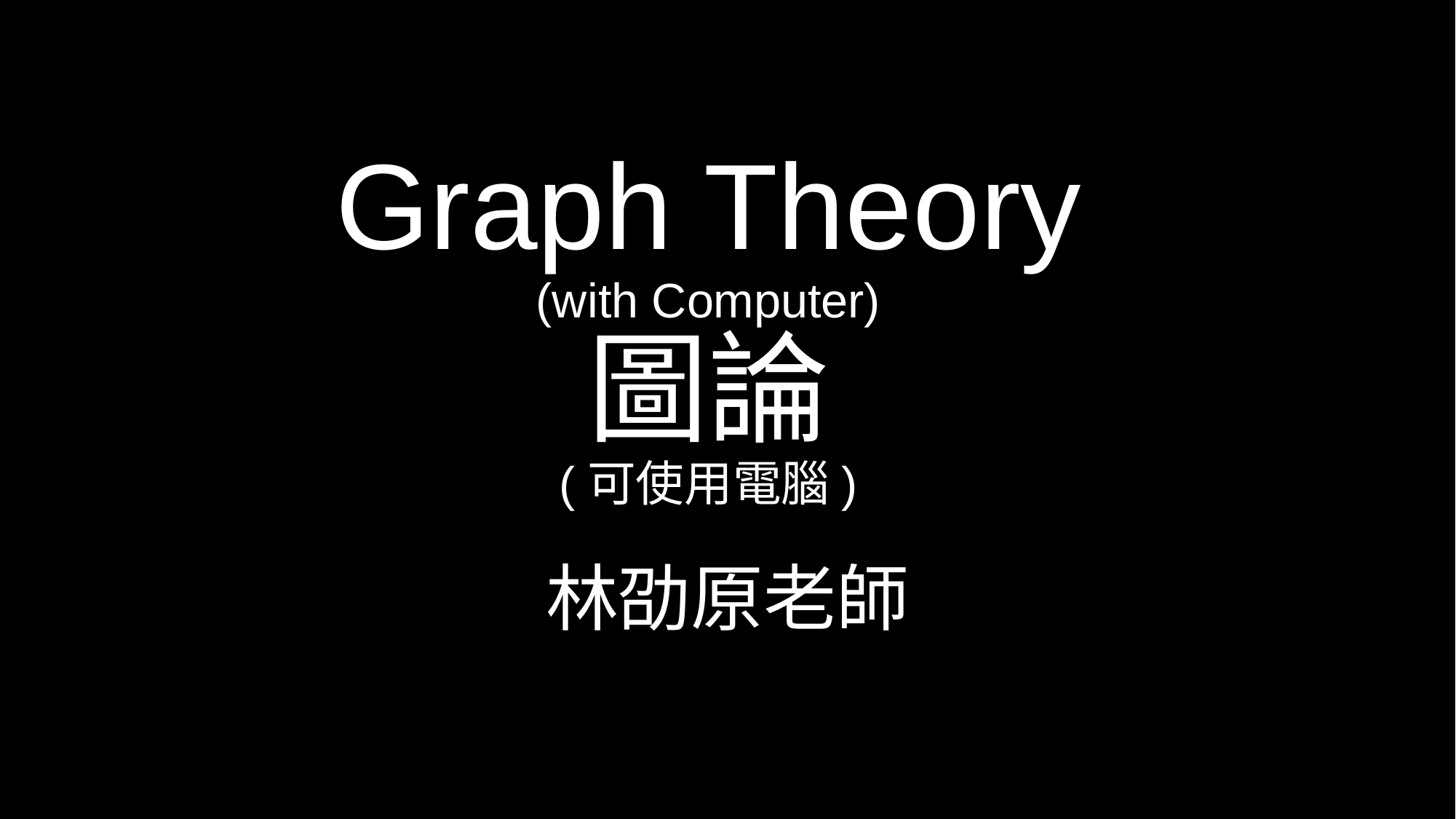

# Graph Theory (with Computer) 圖論 (可使用電腦)
林劭原老師